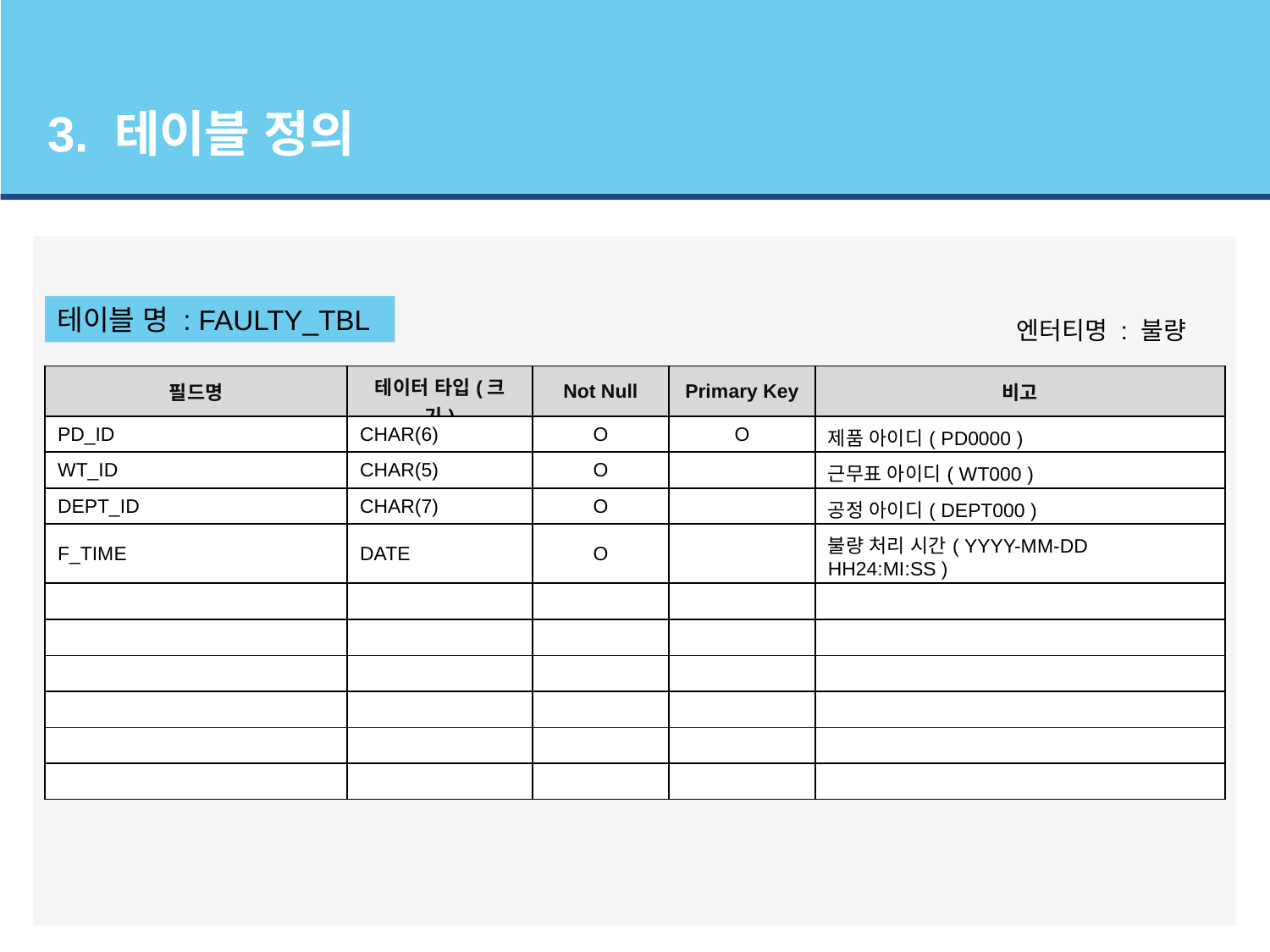

3. 테이블 정의

테이블 명 : FAULTY_TBL
엔터티명 : 불량
| 필드명 | 테이터 타입(크기) | Not Null | Primary Key | 비고 |
| --- | --- | --- | --- | --- |
| PD\_ID | CHAR(6) | O | O | 제품 아이디( PD0000 ) |
| WT\_ID | CHAR(5) | O |  | 근무표 아이디( WT000 ) |
| DEPT\_ID | CHAR(7) | O |  | 공정 아이디( DEPT000 ) |
| F\_TIME | DATE | O |  | 불량 처리 시간( YYYY-MM-DD HH24:MI:SS ) |
|  |  |  |  |  |
|  |  |  |  |  |
|  |  |  |  |  |
|  |  |  |  |  |
|  |  |  |  |  |
|  |  |  |  |  |